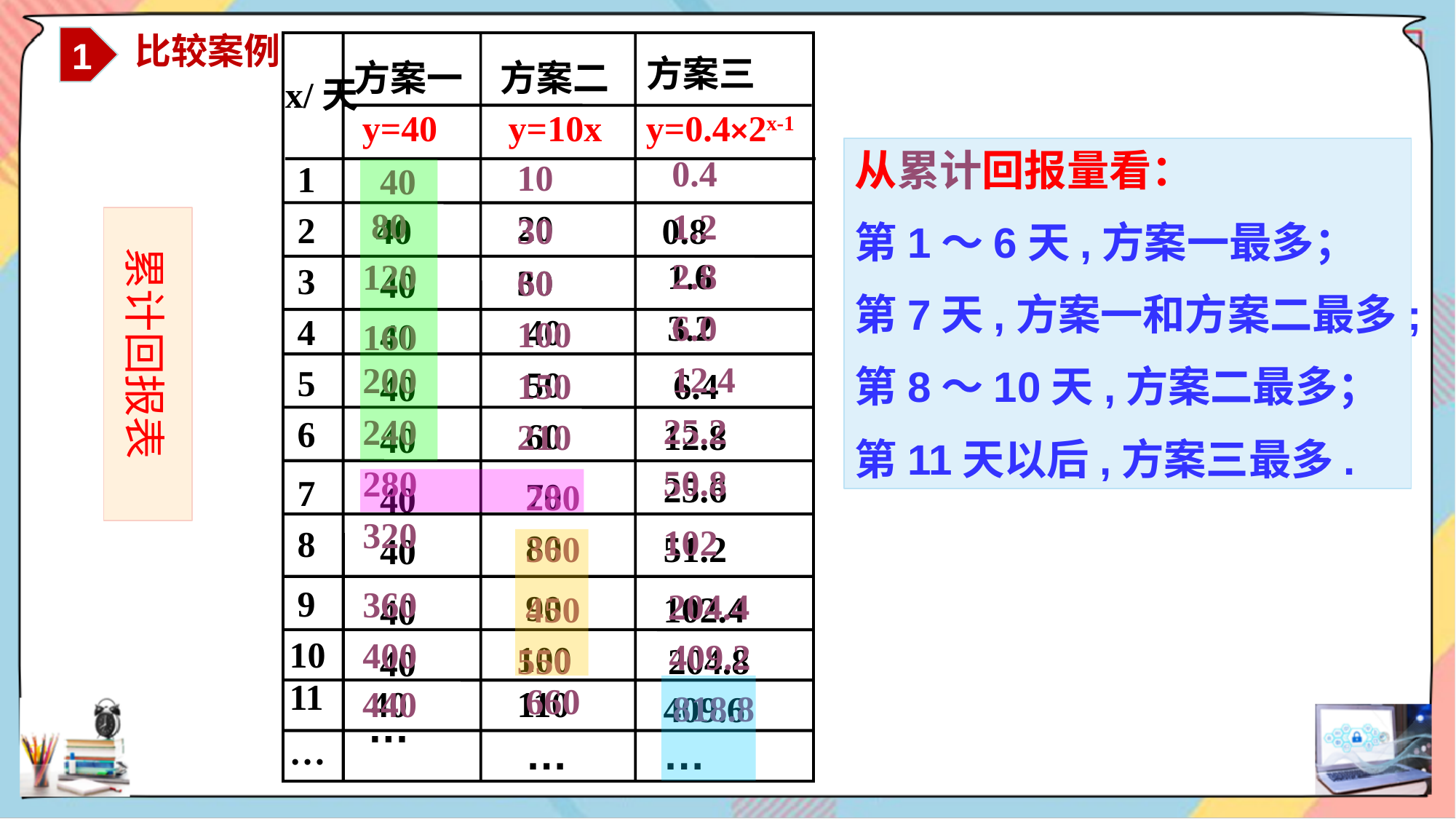

1
 比较案例

方案三
方案一
方案二
x/天
y=40
y=10x
y=0.4×2x-1

从累计回报量看：
第1～6天,方案一最多；
第7天,方案一和方案二最多;
第8～10天,方案二最多；
第11天以后,方案三最多.
0.4
10
1
2
3
4
5
6
7
8
9
10
11
…
40

80
1.2
20
40
30
0.8

  累计回报表
1.6
2.8
120
30
60

40
3.2
6.0
40
100
40
160

12.4
200

50
150
6.4
40
25.2
240

60
210
12.8
40
50.8
280
25.6

70

280
40
320

102
80
360
51.2
40

360

204.4
90
450
102.4
40
400
409.2

100
550
204.8
40
660
440
40
110

818.8
409.6
…
…
…